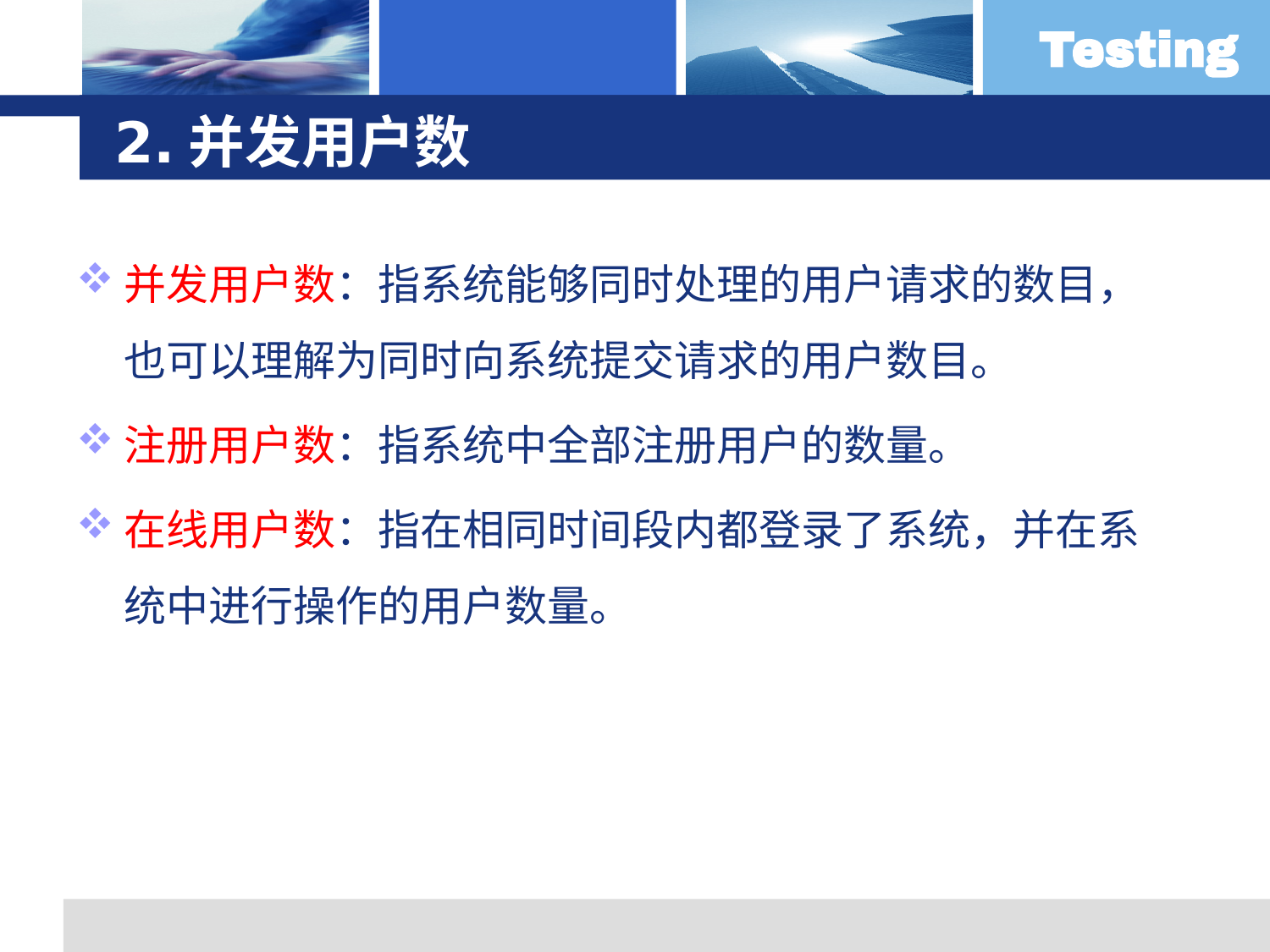

# 2.并发用户数
并发用户数：指系统能够同时处理的用户请求的数目，也可以理解为同时向系统提交请求的用户数目。
注册用户数：指系统中全部注册用户的数量。
在线用户数：指在相同时间段内都登录了系统，并在系统中进行操作的用户数量。